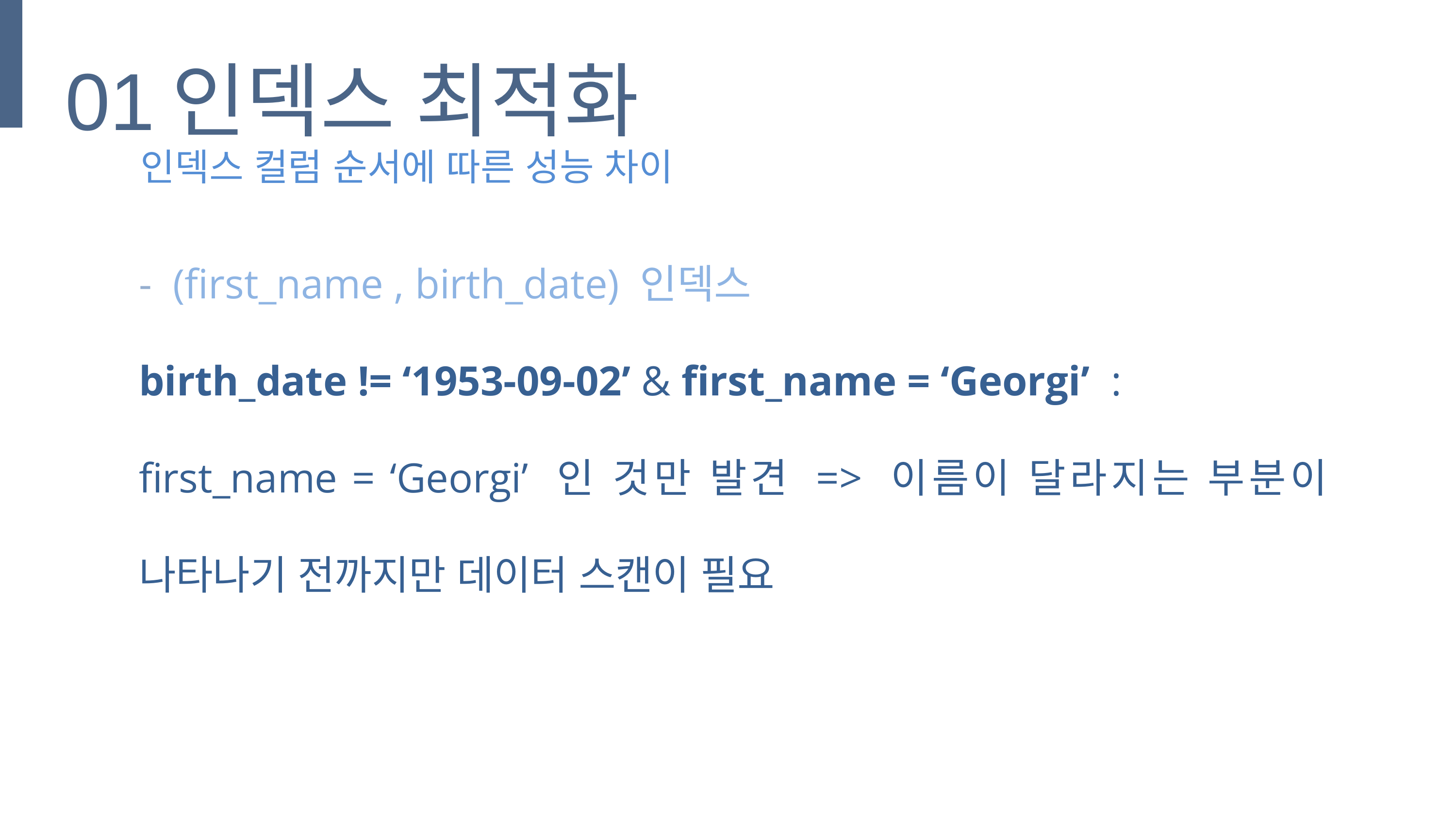

01
인덱스 최적화
인덱스 컬럼 순서에 따른 성능 차이
-  (first_name , birth_date) 인덱스
birth_date != ‘1953-09-02’ & first_name = ‘Georgi’  :
first_name = ‘Georgi’ 인 것만 발견 => 이름이 달라지는 부분이 나타나기 전까지만 데이터 스캔이 필요